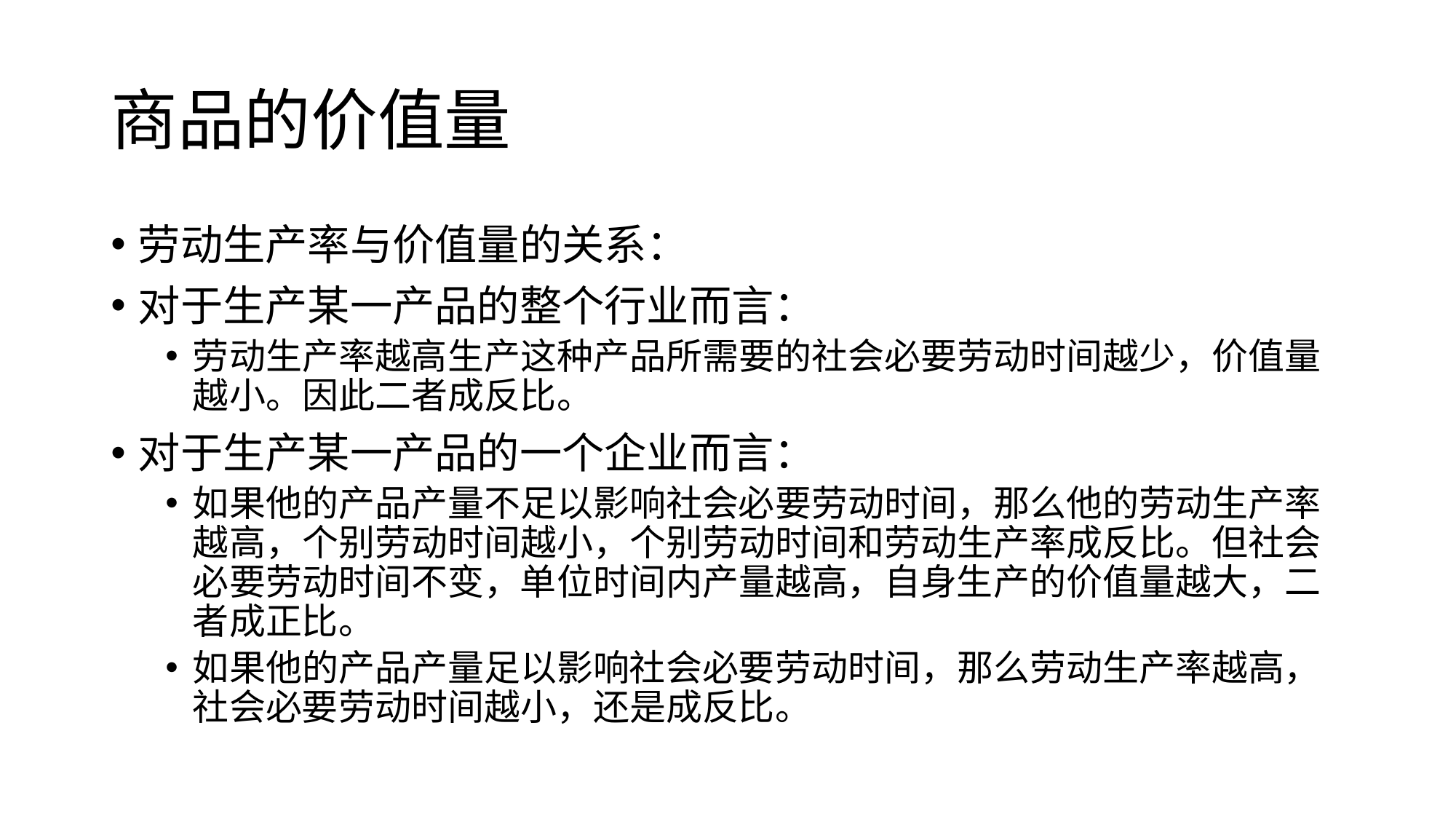

# 商品的价值量
劳动生产率与价值量的关系：
对于生产某一产品的整个行业而言：
劳动生产率越高生产这种产品所需要的社会必要劳动时间越少，价值量越小。因此二者成反比。
对于生产某一产品的一个企业而言：
如果他的产品产量不足以影响社会必要劳动时间，那么他的劳动生产率越高，个别劳动时间越小，个别劳动时间和劳动生产率成反比。但社会必要劳动时间不变，单位时间内产量越高，自身生产的价值量越大，二者成正比。
如果他的产品产量足以影响社会必要劳动时间，那么劳动生产率越高，社会必要劳动时间越小，还是成反比。